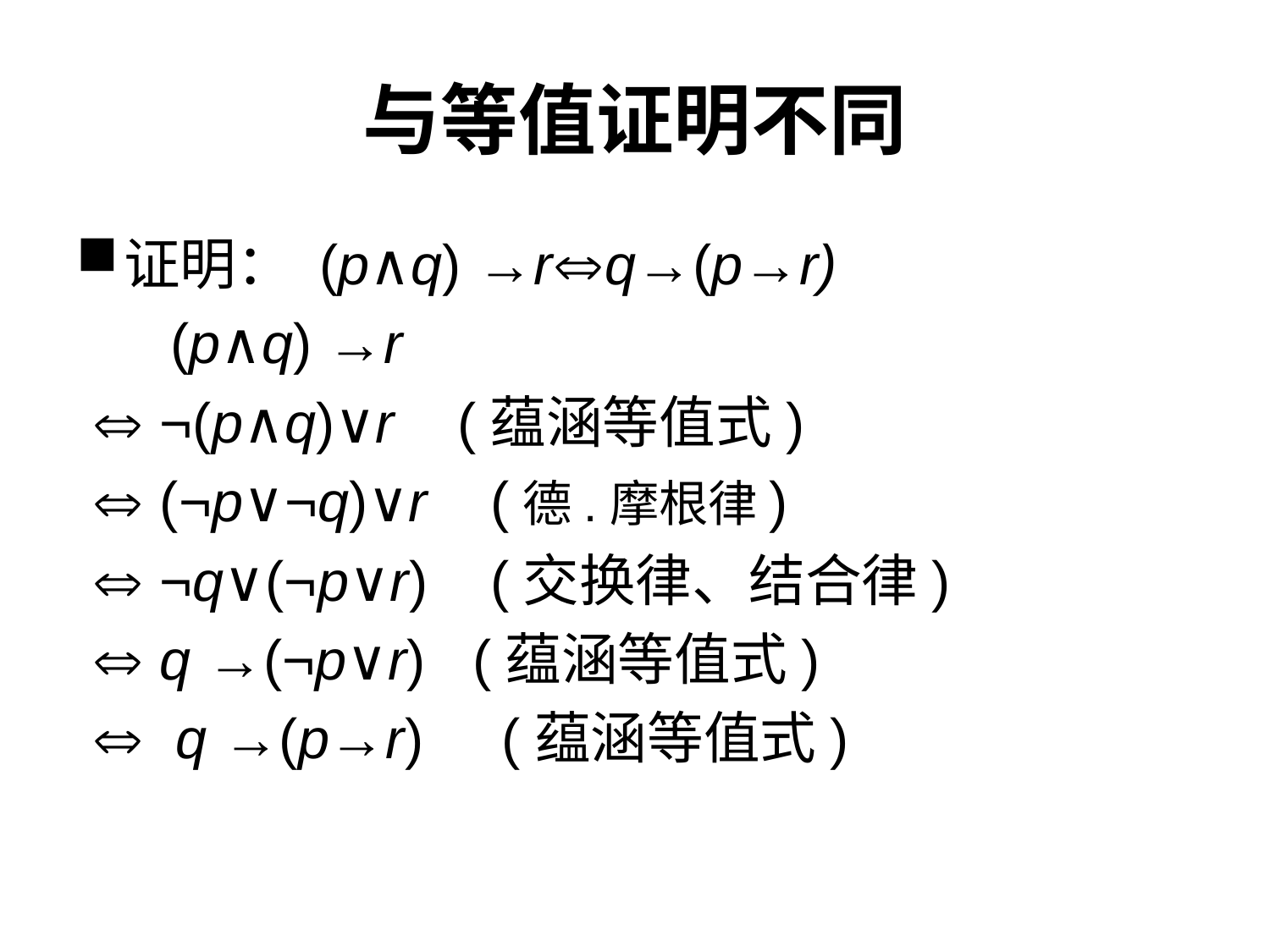

# 与等值证明不同
证明： (p∧q) →r⇔q→(p→r)
      (p∧q) →r
 ⇔ ¬(p∧q)∨r    (蕴涵等值式)
 ⇔ (¬p∨¬q)∨r    (德.摩根律)
 ⇔ ¬q∨(¬p∨r)    (交换律、结合律)
 ⇔ q →(¬p∨r)   (蕴涵等值式)
 ⇔  q →(p→r)     (蕴涵等值式)
26